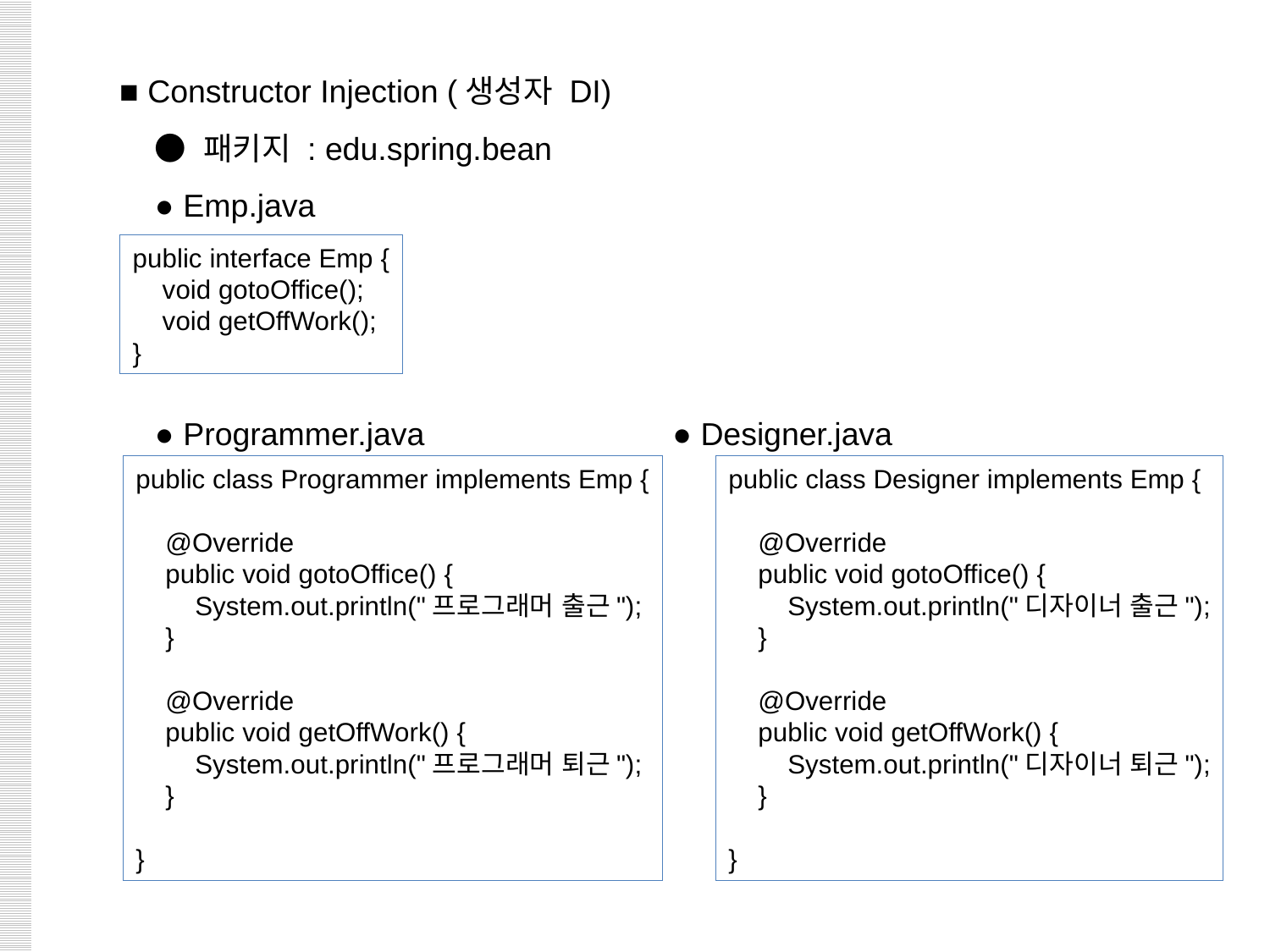

■ Constructor Injection (생성자 DI)
    ● 패키지 : edu.spring.bean
    ● Emp.java

    ● Programmer.java                            ● Designer.java
public interface Emp {
    void gotoOffice();
    void getOffWork();
}
public class Programmer implements Emp {

    @Override
    public void gotoOffice() {
        System.out.println("프로그래머 출근");
    }

    @Override
    public void getOffWork() {
        System.out.println("프로그래머 퇴근");
    }

}
public class Designer implements Emp {

    @Override
    public void gotoOffice() {
        System.out.println("디자이너 출근");
    }

    @Override
    public void getOffWork() {
        System.out.println("디자이너 퇴근");
    }

}